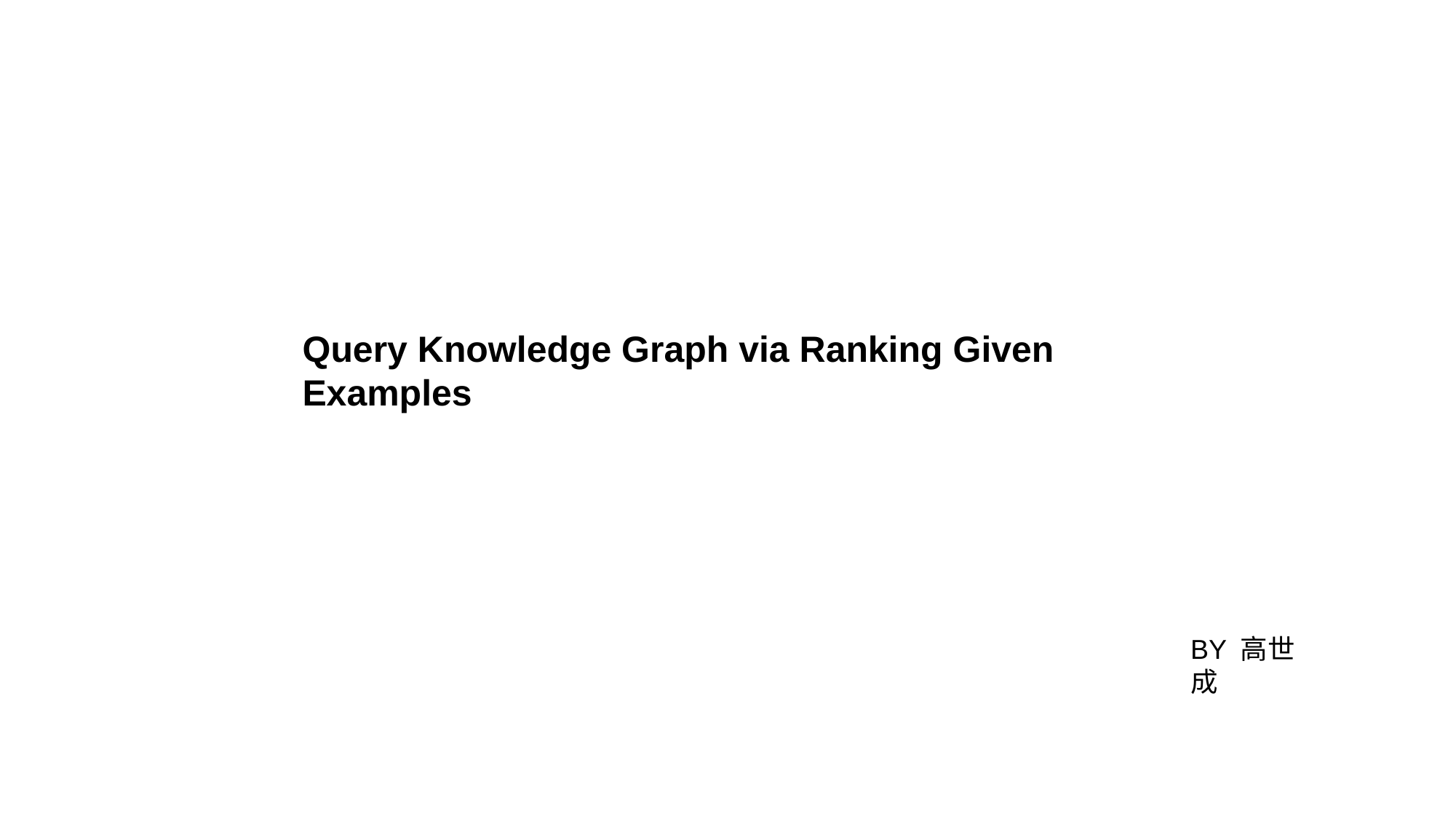

Query Knowledge Graph via Ranking Given Examples
BY 高世成